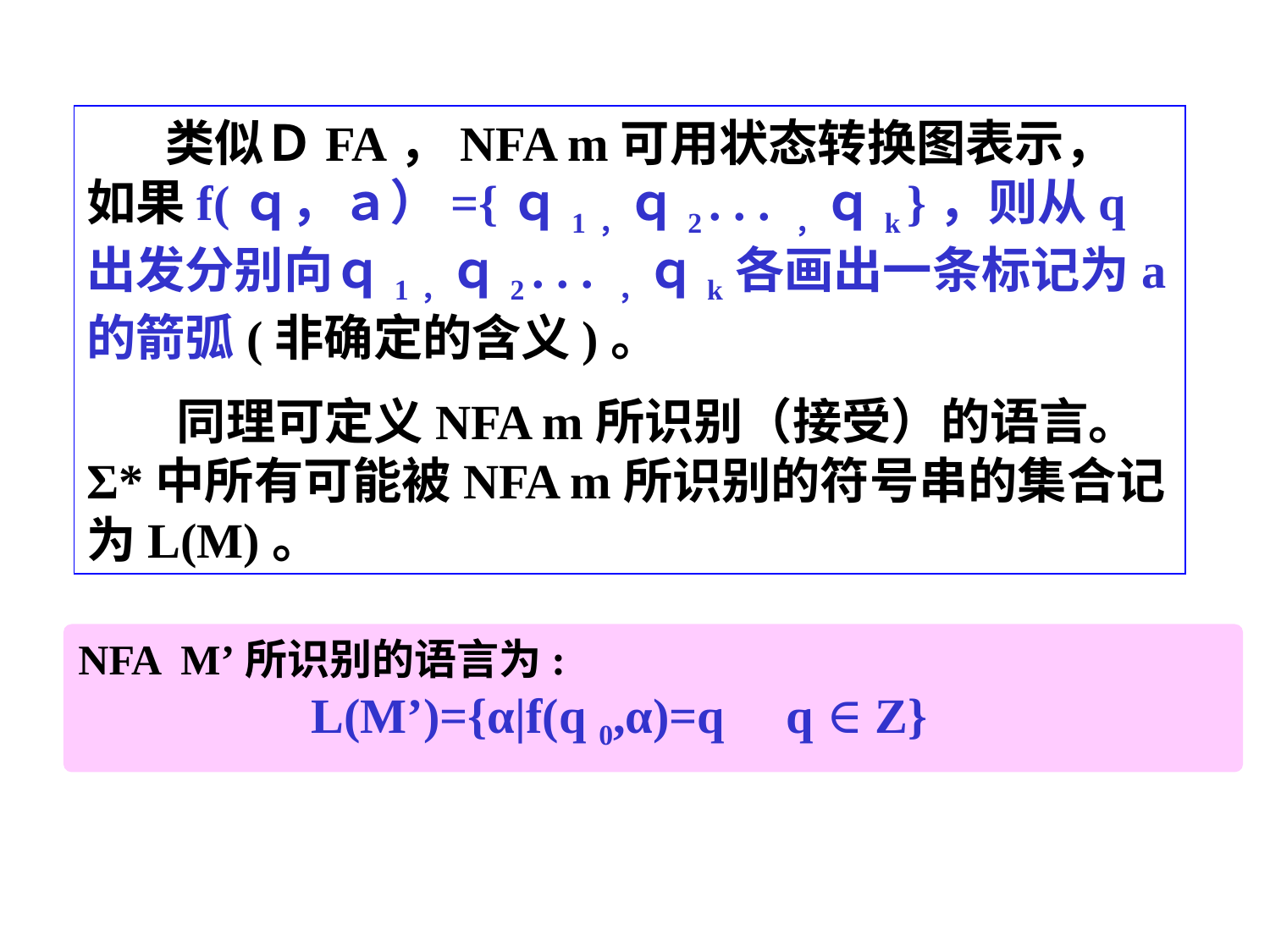

类似ＤFA，NFA m可用状态转换图表示，      如果f(ｑ，ａ）={ｑ1，ｑ2 . . . ，ｑk }，则从q出发分别向ｑ1，ｑ2 . . . ，ｑk各画出一条标记为a的箭弧(非确定的含义)。
       同理可定义NFA m所识别（接受）的语言。 Σ*中所有可能被NFA m所识别的符号串的集合记为L(M)。
NFA  M’所识别的语言为:
                      L(M’)={α|f(q 0,α)=q     q ∈ Z}